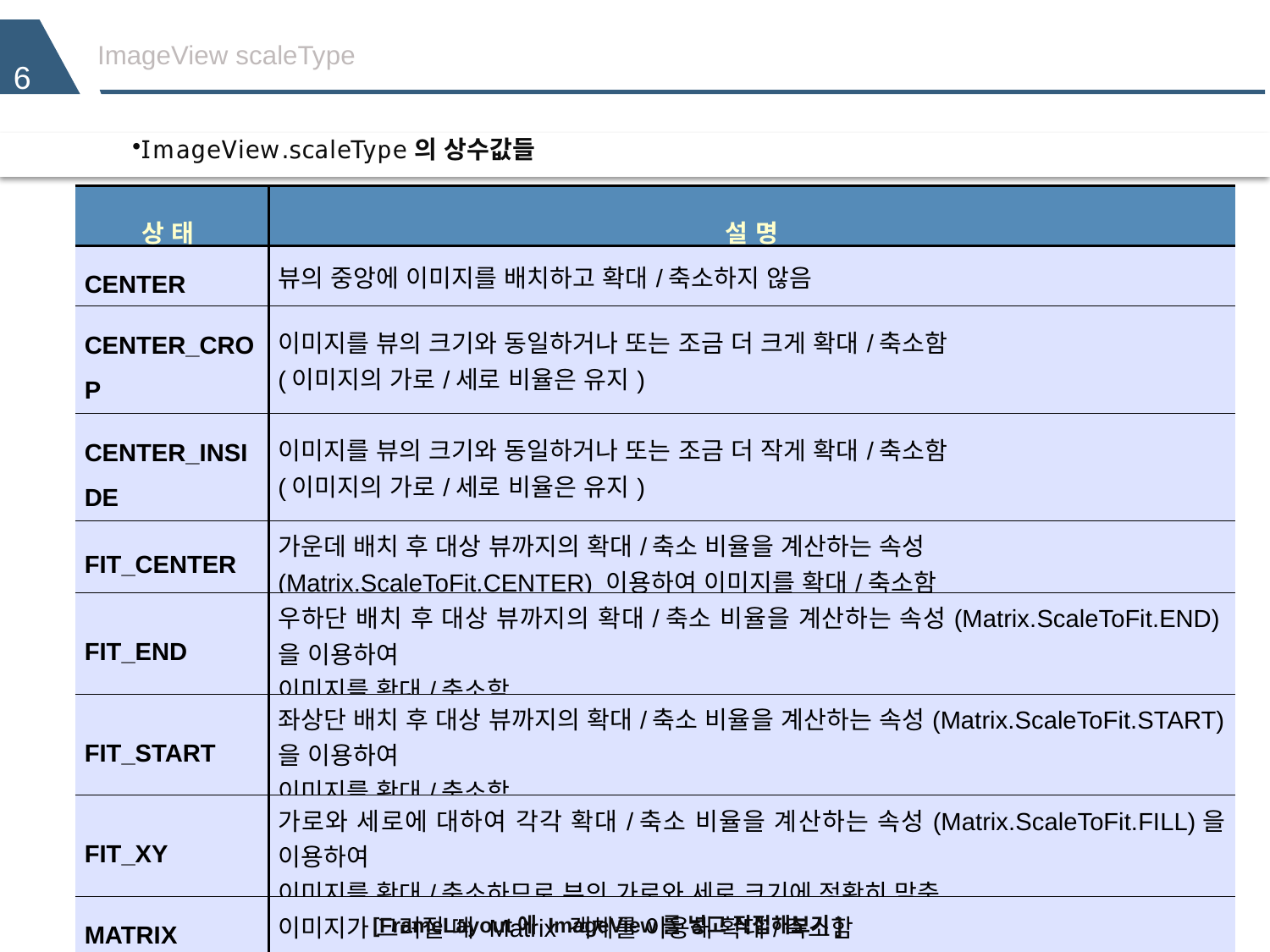

# ImageView scaleType
6
ImageView.scaleType의 상수값들
| 상 태 | 설 명 |
| --- | --- |
| CENTER | 뷰의 중앙에 이미지를 배치하고 확대/축소하지 않음 |
| CENTER\_CROP | 이미지를 뷰의 크기와 동일하거나 또는 조금 더 크게 확대/축소함 (이미지의 가로/세로 비율은 유지) |
| CENTER\_INSIDE | 이미지를 뷰의 크기와 동일하거나 또는 조금 더 작게 확대/축소함 (이미지의 가로/세로 비율은 유지) |
| FIT\_CENTER | 가운데 배치 후 대상 뷰까지의 확대/축소 비율을 계산하는 속성 (Matrix.ScaleToFit.CENTER) 이용하여 이미지를 확대/축소함 |
| FIT\_END | 우하단 배치 후 대상 뷰까지의 확대/축소 비율을 계산하는 속성(Matrix.ScaleToFit.END)을 이용하여 이미지를 확대/축소함 |
| FIT\_START | 좌상단 배치 후 대상 뷰까지의 확대/축소 비율을 계산하는 속성(Matrix.ScaleToFit.START)을 이용하여 이미지를 확대/축소함 |
| FIT\_XY | 가로와 세로에 대하여 각각 확대/축소 비율을 계산하는 속성(Matrix.ScaleToFit.FILL)을 이용하여 이미지를 확대/축소하므로 뷰의 가로와 세로 크기에 정확히 맞춤 |
| MATRIX | 이미지가 그려질 때 Matrix 객체를 이용해 확대/축소함 |
[FrameLayout에 ImageView를 넣고 직접해보기]